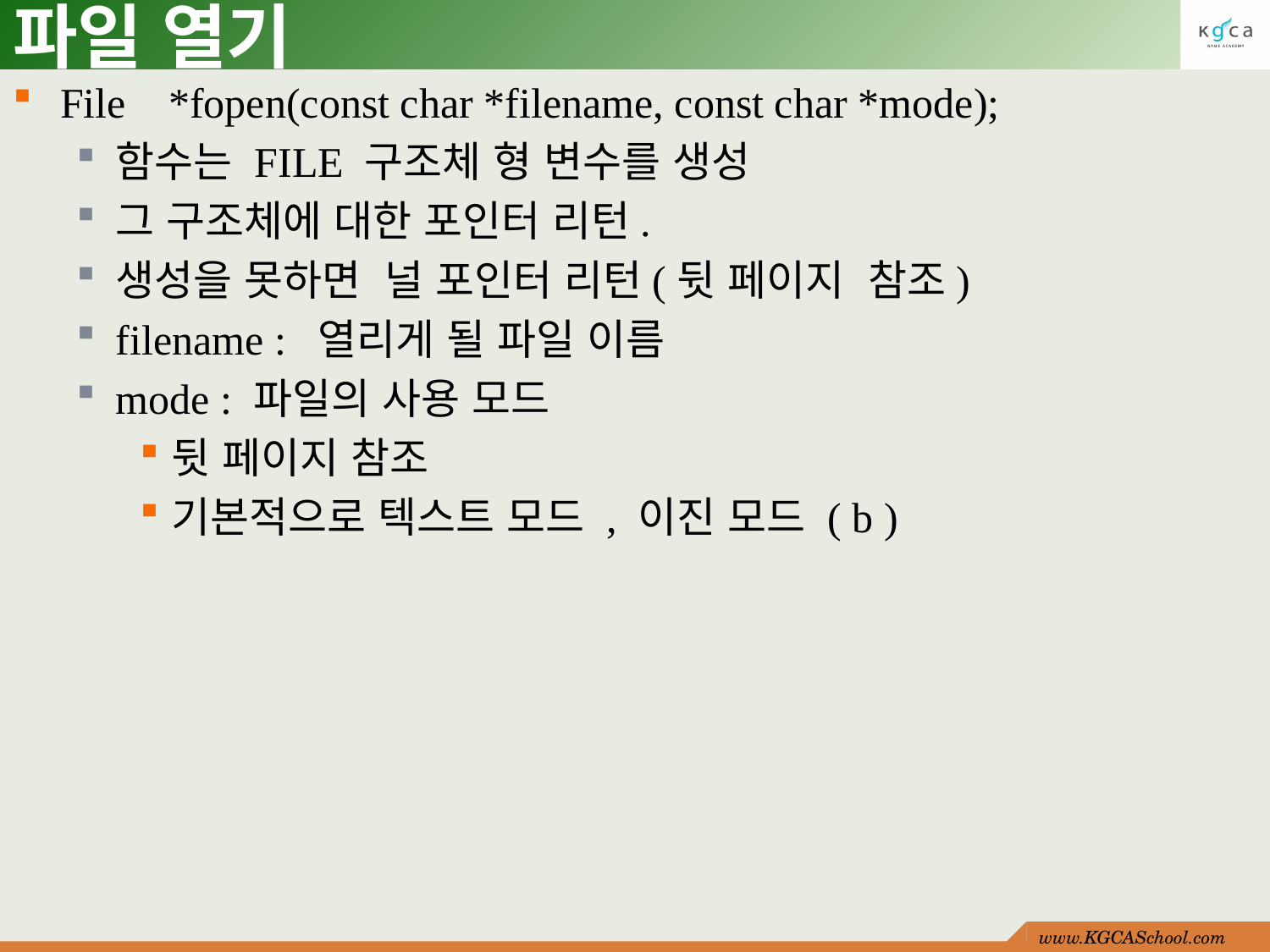

# 파일 열기
File    *fopen(const char *filename, const char *mode);
함수는 FILE 구조체 형 변수를 생성
그 구조체에 대한 포인터 리턴.
생성을 못하면  널 포인터 리턴(뒷 페이지  참조)
filename :  열리게 될 파일 이름
mode : 파일의 사용 모드
뒷 페이지 참조
기본적으로 텍스트 모드 , 이진 모드 ( b )